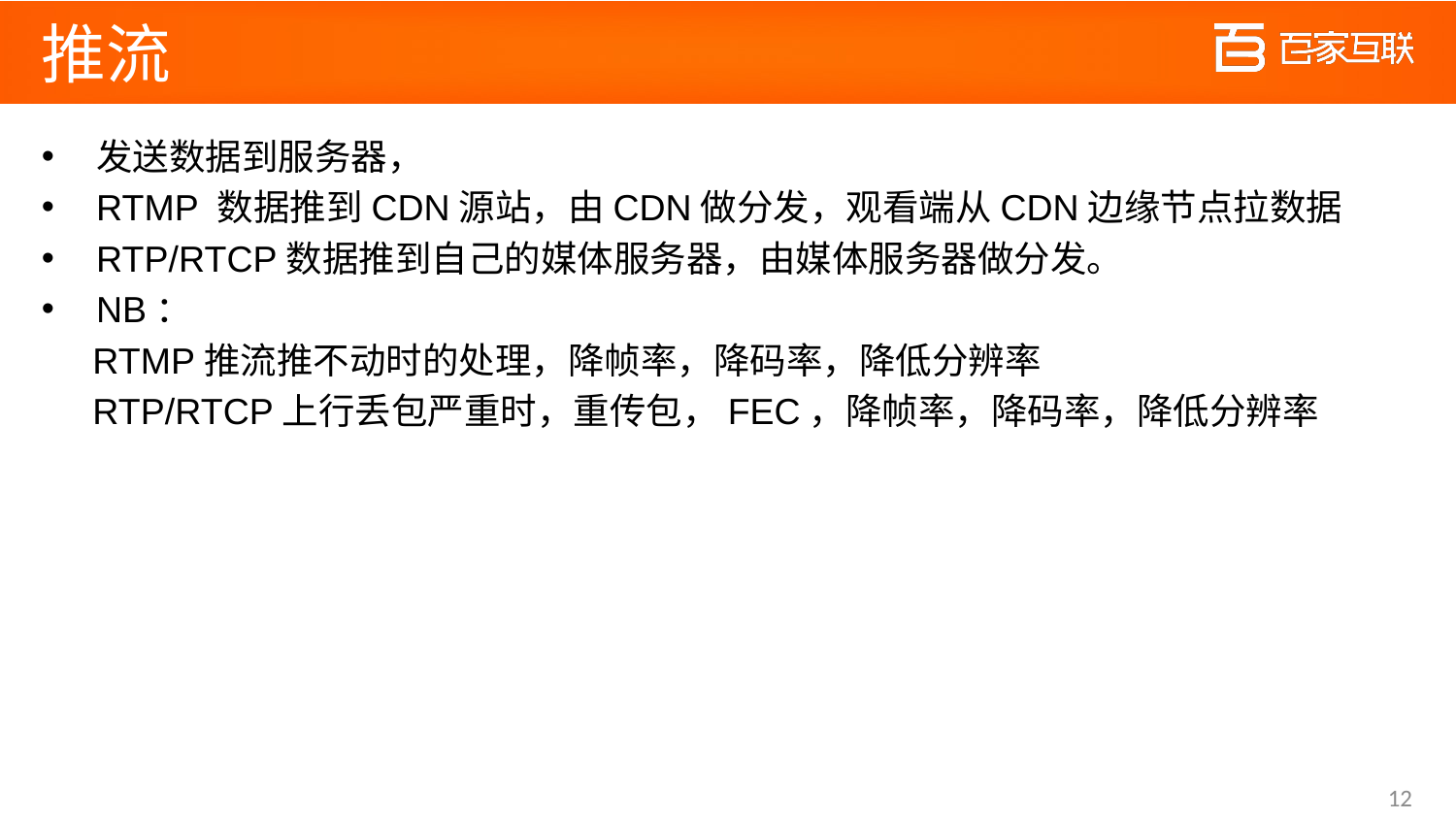

# 推流
发送数据到服务器，
RTMP 数据推到CDN源站，由CDN做分发，观看端从CDN边缘节点拉数据
RTP/RTCP数据推到自己的媒体服务器，由媒体服务器做分发。
NB：
     RTMP推流推不动时的处理，降帧率，降码率，降低分辨率
     RTP/RTCP上行丢包严重时，重传包，FEC，降帧率，降码率，降低分辨率

12